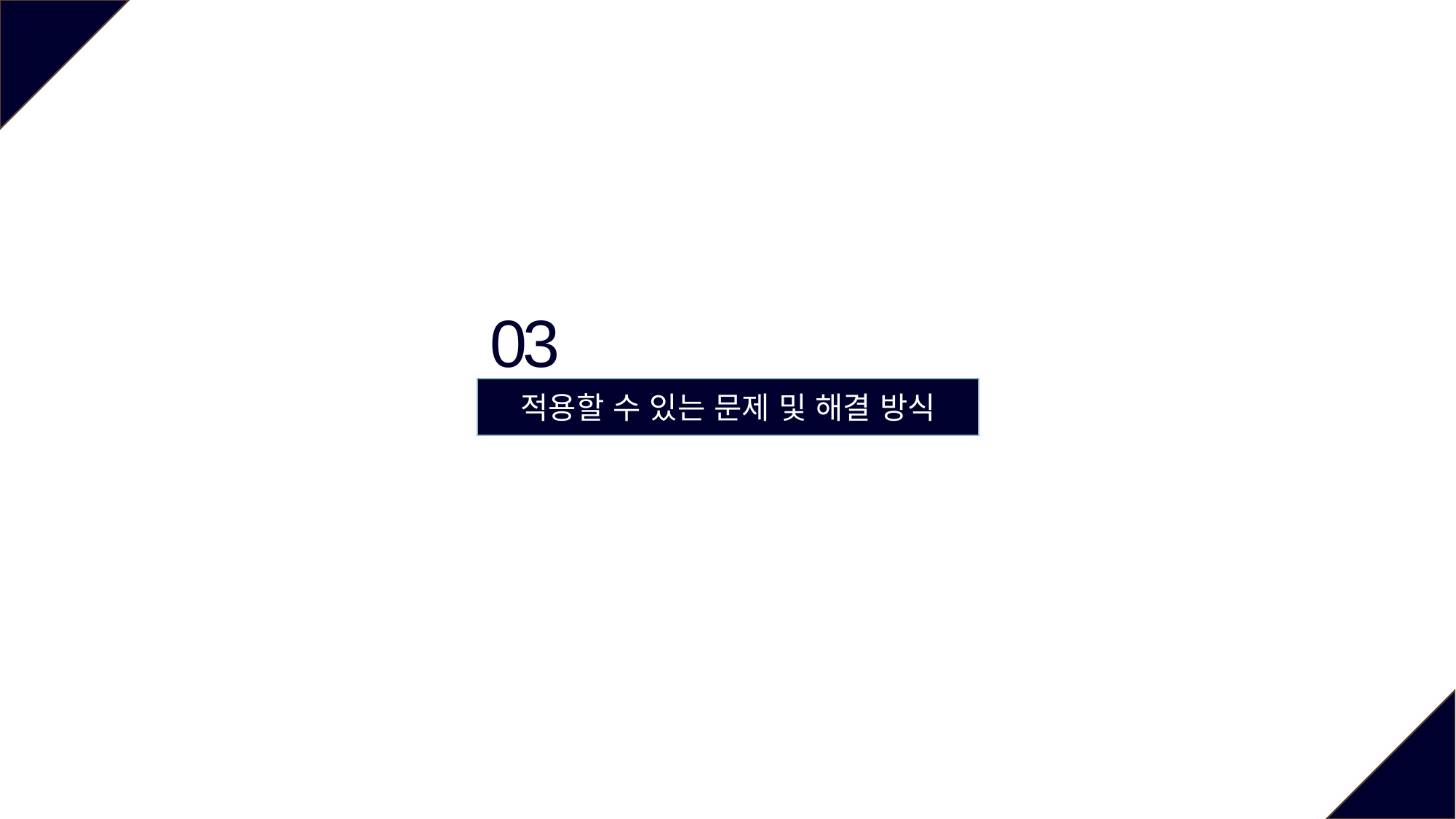

03
적용할 수 있는 문제 및 해결 방식